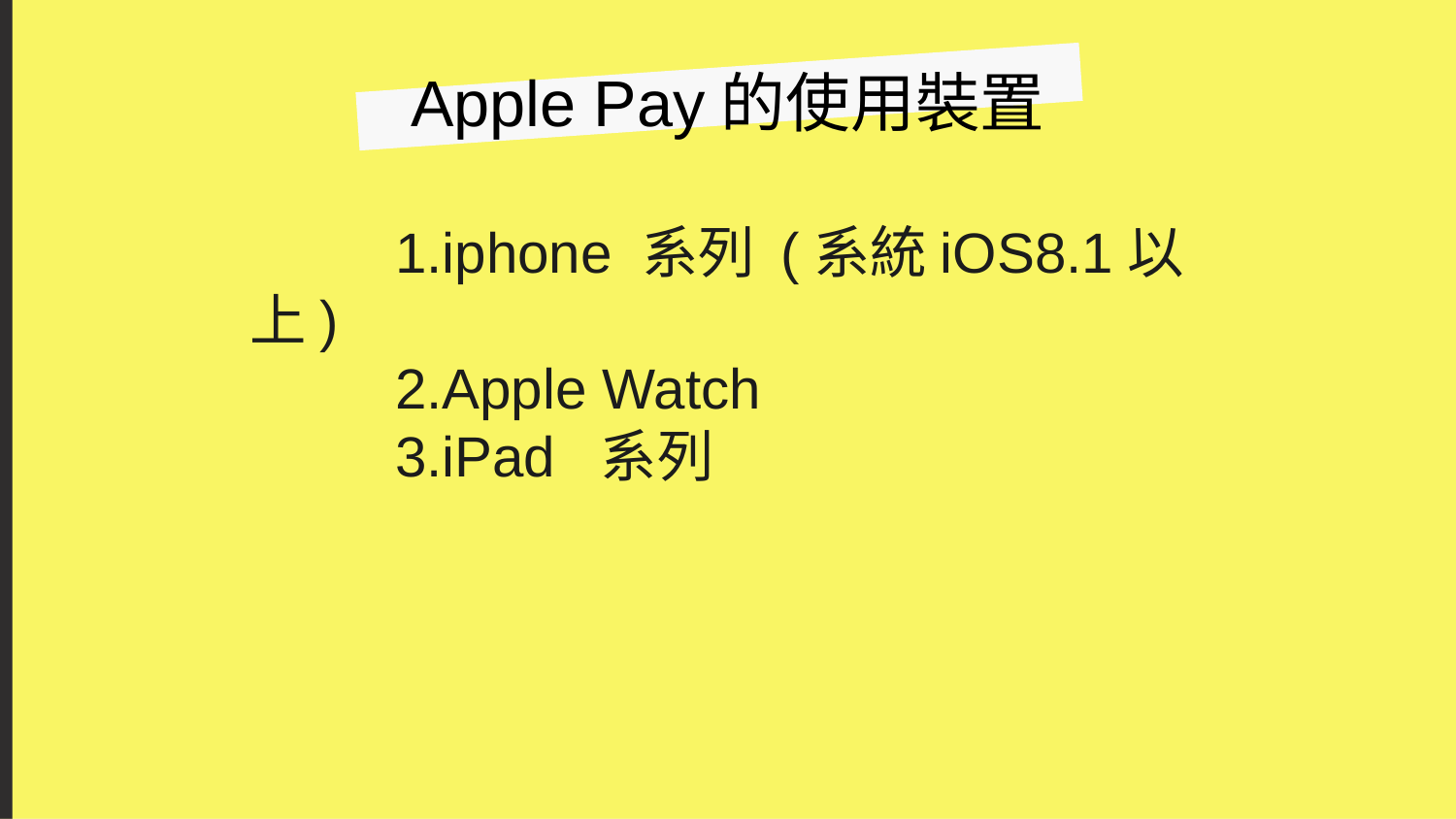

# Apple Pay的使用裝置

	1.iphone 系列 (系統iOS8.1以上)
	2.Apple Watch
	3.iPad  系列